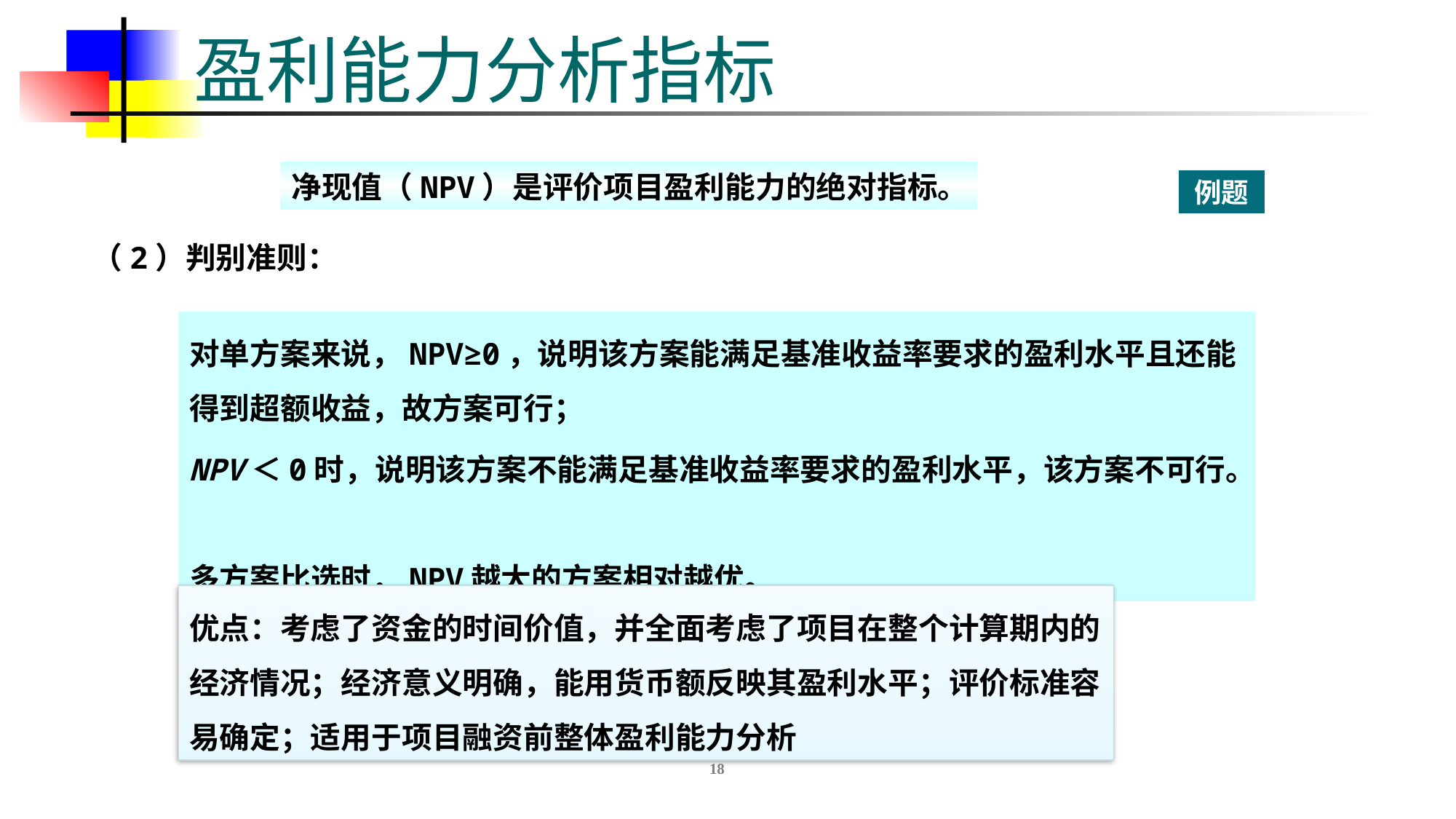

# 盈利能力分析指标
净现值（NPV）是评价项目盈利能力的绝对指标。
例题
（2）判别准则：
对单方案来说，NPV≥0，说明该方案能满足基准收益率要求的盈利水平且还能得到超额收益，故方案可行；
NPV＜0时，说明该方案不能满足基准收益率要求的盈利水平，该方案不可行。
多方案比选时，NPV越大的方案相对越优。
优点：考虑了资金的时间价值，并全面考虑了项目在整个计算期内的经济情况；经济意义明确，能用货币额反映其盈利水平；评价标准容易确定；适用于项目融资前整体盈利能力分析
18